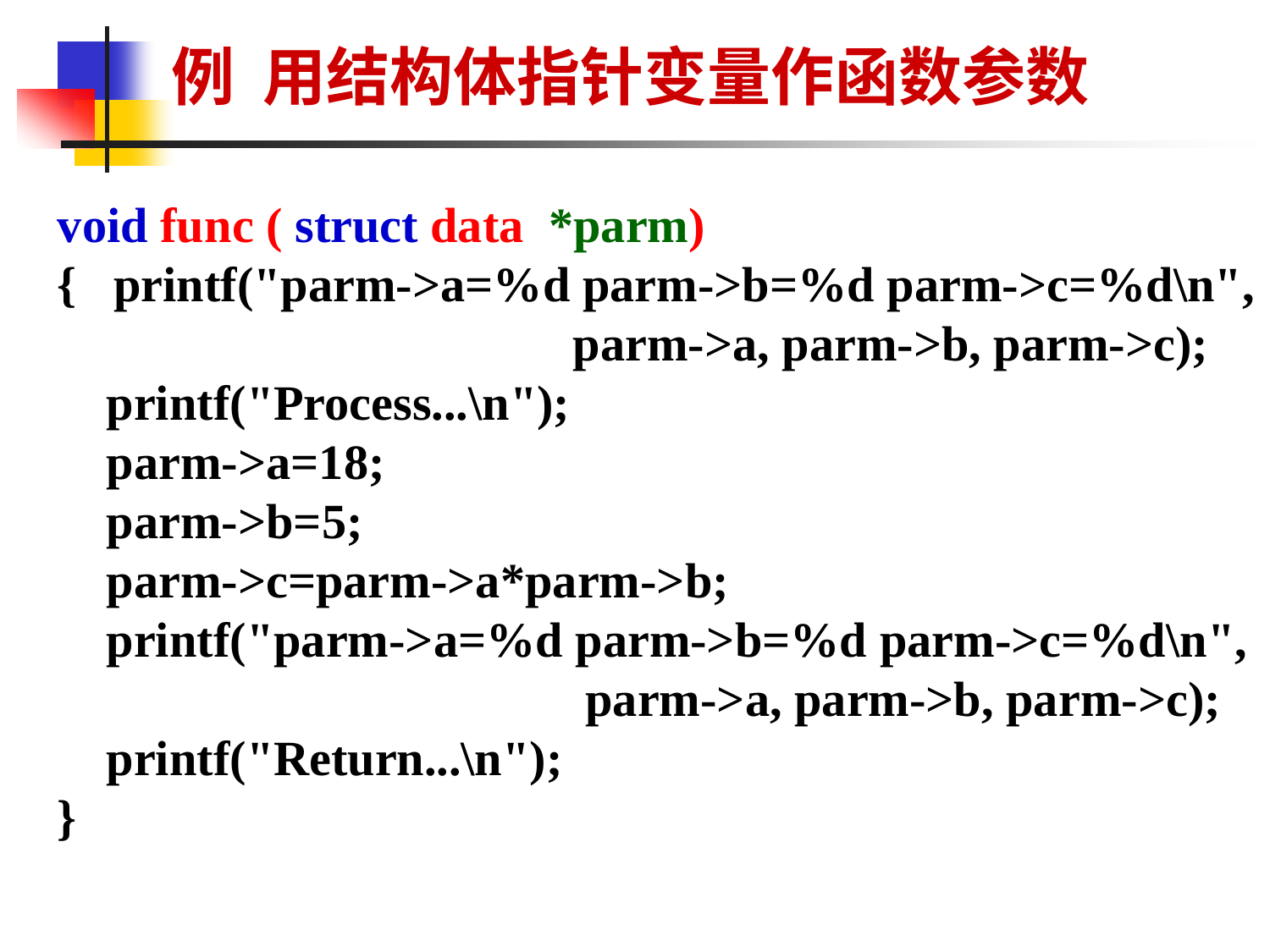

例  用结构体指针变量作函数参数
void func ( struct data  *parm)
{   printf("parm->a=%d parm->b=%d parm->c=%d\n",
                                          parm->a, parm->b, parm->c);
    printf("Process...\n");
    parm->a=18;
    parm->b=5;
    parm->c=parm->a*parm->b;
    printf("parm->a=%d parm->b=%d parm->c=%d\n",
                                           parm->a, parm->b, parm->c);
    printf("Return...\n");
}